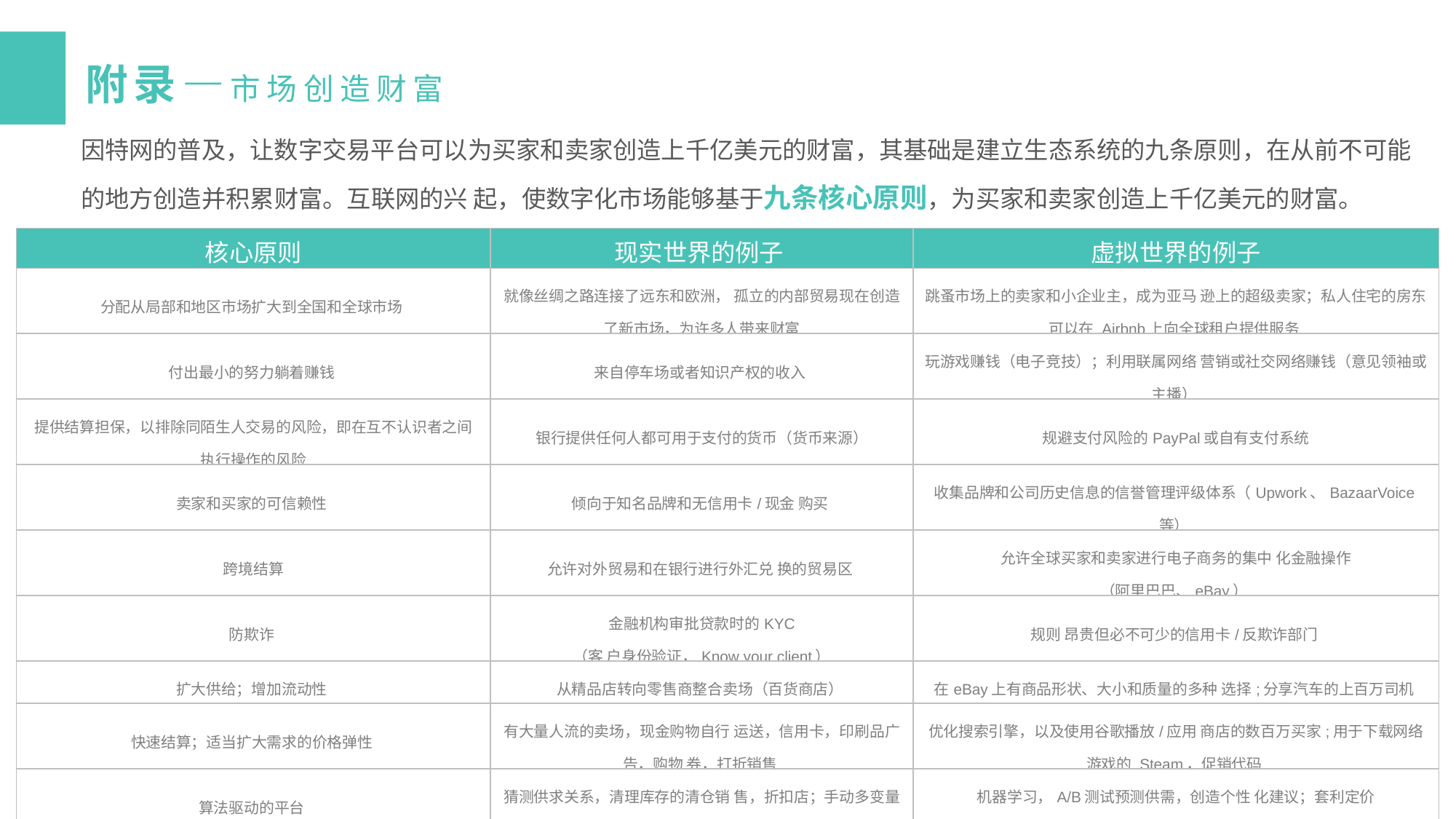

附录—市场创造财富
因特网的普及，让数字交易平台可以为买家和卖家创造上千亿美元的财富，其基础是建立生态系统的九条原则，在从前不可能的地方创造并积累财富。互联网的兴 起，使数字化市场能够基于九条核心原则，为买家和卖家创造上千亿美元的财富。
| 核心原则 | 现实世界的例子 | 虚拟世界的例子 |
| --- | --- | --- |
| 分配从局部和地区市场扩大到全国和全球市场 | 就像丝绸之路连接了远东和欧洲， 孤立的内部贸易现在创造了新市场，为许多人带来财富 | 跳蚤市场上的卖家和小企业主，成为亚马 逊上的超级卖家；私人住宅的房东可以在 Airbnb上向全球租户提供服务 |
| 付出最小的努力躺着赚钱 | 来自停车场或者知识产权的收入 | 玩游戏赚钱（电子竞技）；利用联属网络 营销或社交网络赚钱（意见领袖或主播） |
| 提供结算担保，以排除同陌生人交易的风险，即在互不认识者之间执行操作的风险 | 银行提供任何人都可用于支付的货币（货币来源） | 规避支付风险的PayPal或自有支付系统 |
| 卖家和买家的可信赖性 | 倾向于知名品牌和无信用卡/现金 购买 | 收集品牌和公司历史信息的信誉管理评级体系（Upwork、BazaarVoice等） |
| 跨境结算 | 允许对外贸易和在银行进行外汇兑 换的贸易区 | 允许全球买家和卖家进行电子商务的集中 化金融操作 （阿里巴巴、eBay） |
| 防欺诈 | 金融机构审批贷款时的KYC （客 户身份验证，Know your client） | 规则 昂贵但必不可少的信用卡/反欺诈部门 |
| 扩大供给；增加流动性 | 从精品店转向零售商整合卖场（百货商店） | 在eBay上有商品形状、大小和质量的多种 选择;分享汽车的上百万司机 |
| 快速结算；适当扩大需求的价格弹性 | 有大量人流的卖场，现金购物自行 运送，信用卡，印刷品广告，购物 券，打折销售 | 优化搜索引擎，以及使用谷歌播放/应用 商店的数百万买家;用于下载网络游戏的 Steam，促销代码 |
| 算法驱动的平台 | 猜测供求关系，清理库存的清仓销 售，折扣店；手动多变量测试 | 机器学习，A/B测试预测供需，创造个性 化建议；套利定价 |